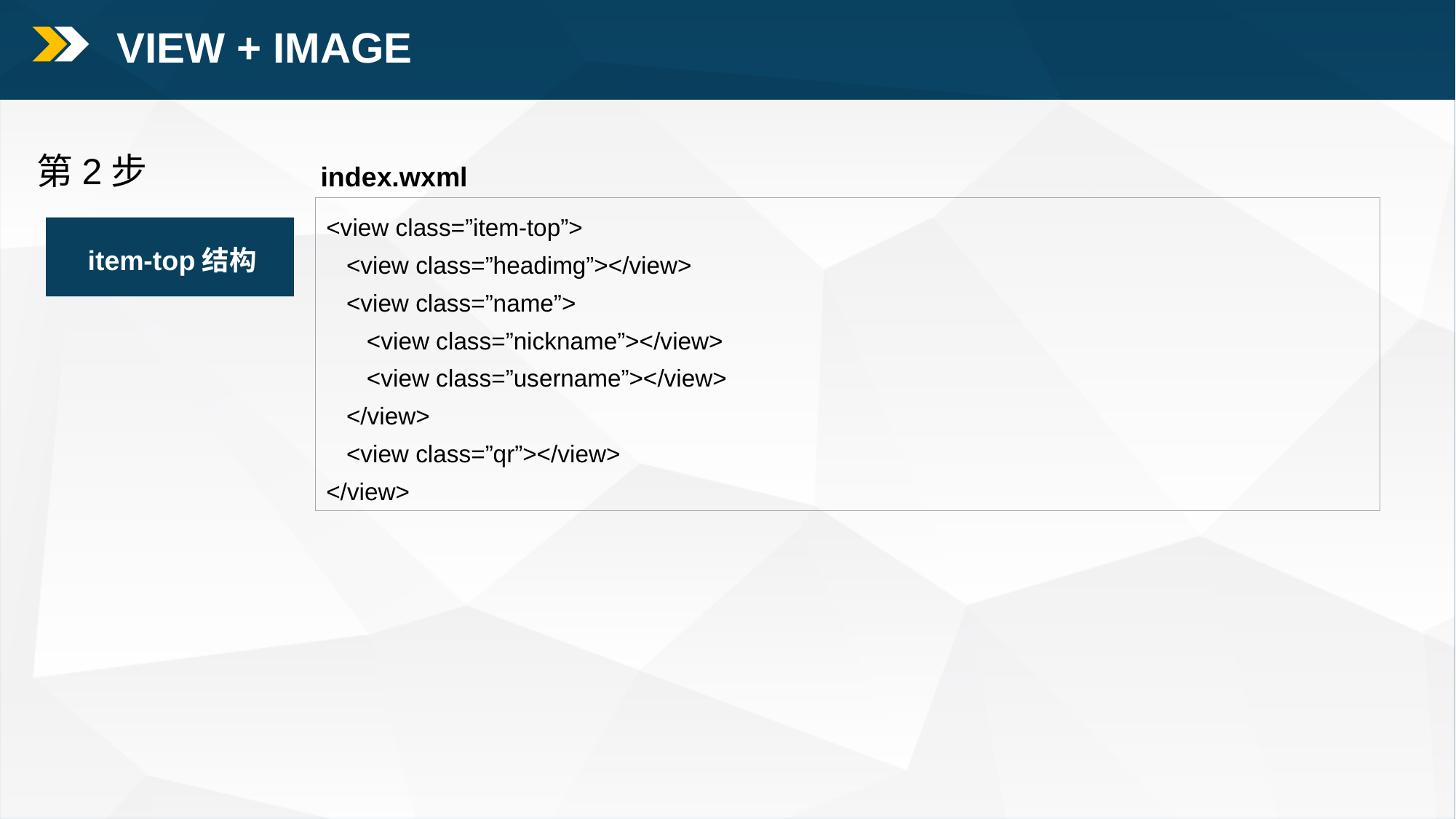

VIEW + IMAGE

第2步
index.wxml
<view class=”item-top”>
   <view class=”headimg”></view>
   <view class=”name”>
      <view class=”nickname”></view>
      <view class=”username”></view>
   </view>
   <view class=”qr”></view>
</view>

item-top结构